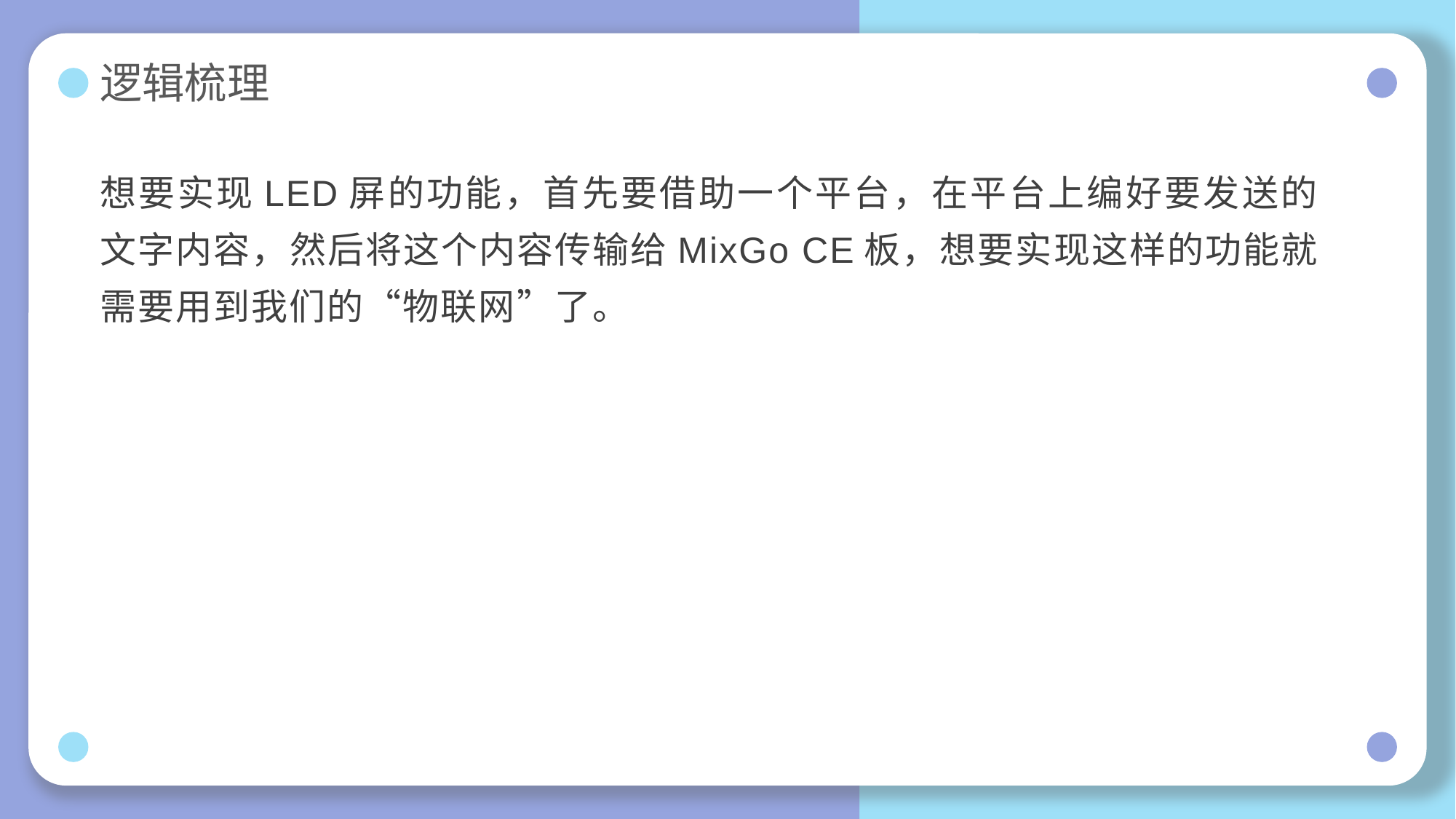

# 逻辑梳理
想要实现LED屏的功能，首先要借助一个平台，在平台上编好要发送的文字内容，然后将这个内容传输给MixGo CE板，想要实现这样的功能就需要用到我们的“物联网”了。